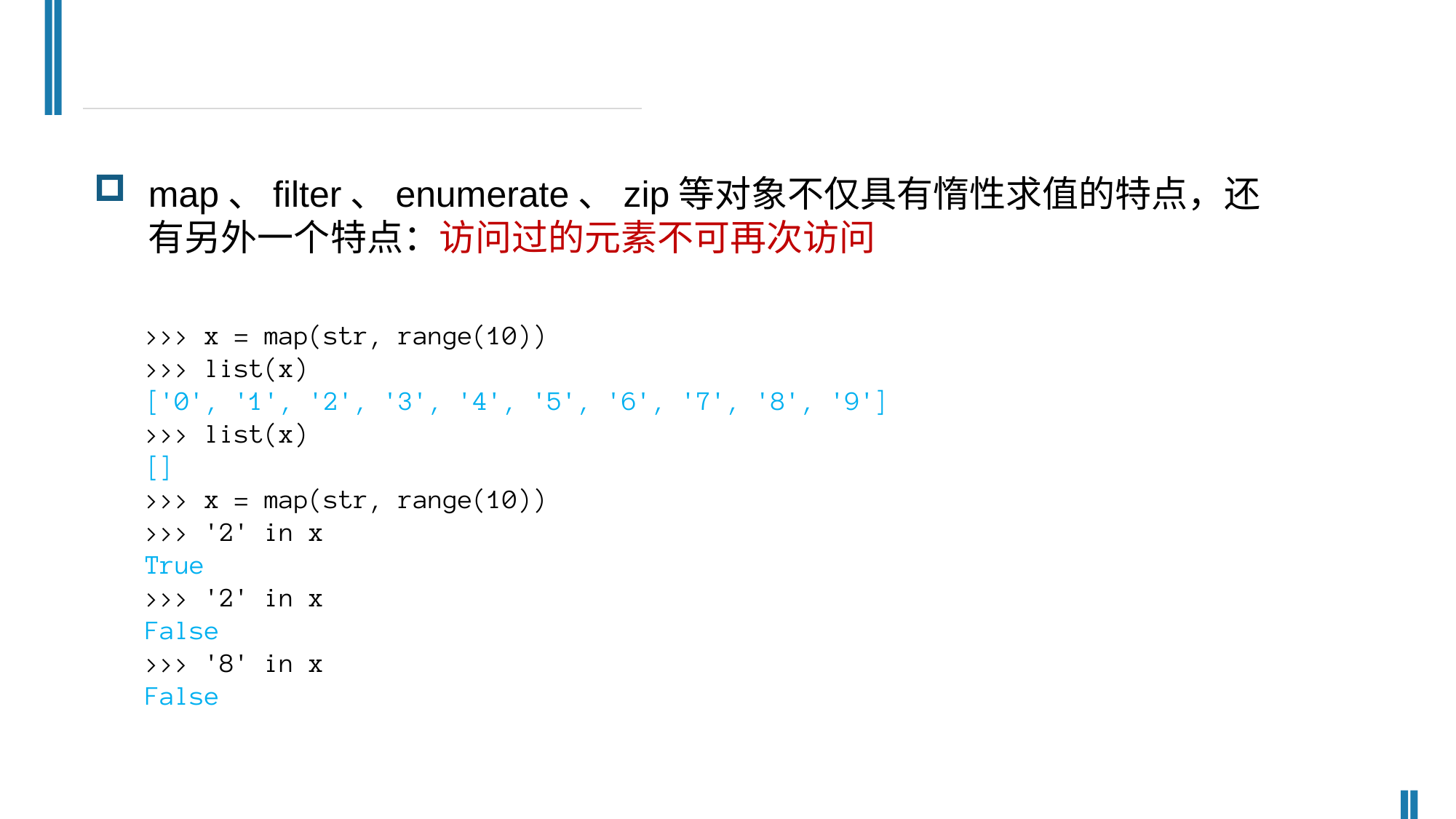

map、filter、enumerate、zip等对象不仅具有惰性求值的特点，还有另外一个特点：访问过的元素不可再次访问
>>> x = map(str, range(10))
>>> list(x)
['0', '1', '2', '3', '4', '5', '6', '7', '8', '9']
>>> list(x)
[]
>>> x = map(str, range(10))
>>> '2' in x
True
>>> '2' in x
False
>>> '8' in x
False